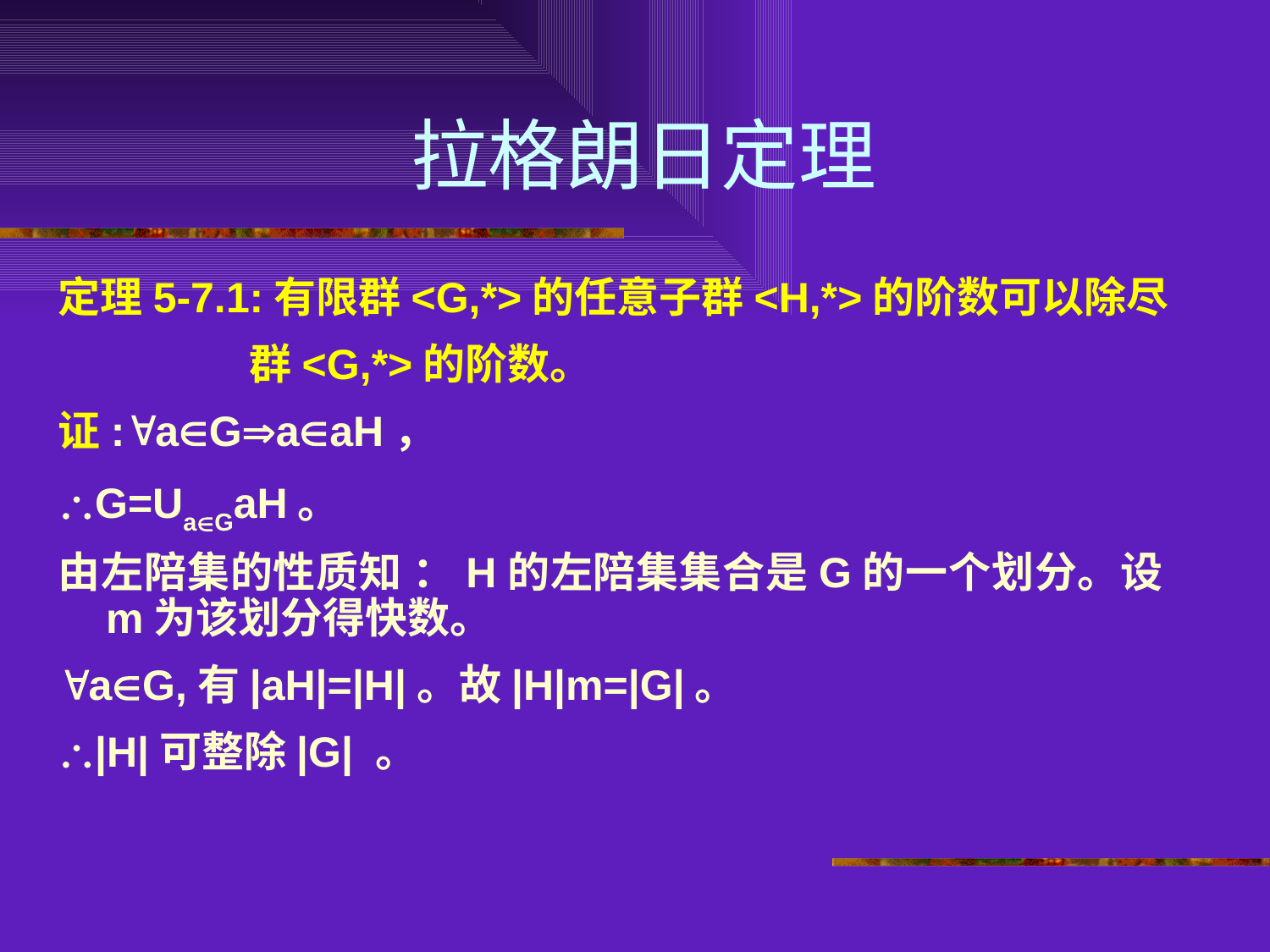

# 拉格朗日定理
定理5-7.1:有限群<G,*>的任意子群<H,*>的阶数可以除尽
                   群<G,*>的阶数。
证:∀a∈G⇒a∈aH，
∴G=Ua∈GaH。
由左陪集的性质知 ：H的左陪集集合是G的一个划分。设m为该划分得快数。
∀a∈G,有|aH|=|H|。故|H|m=|G|。
∴|H|可整除|G| 。